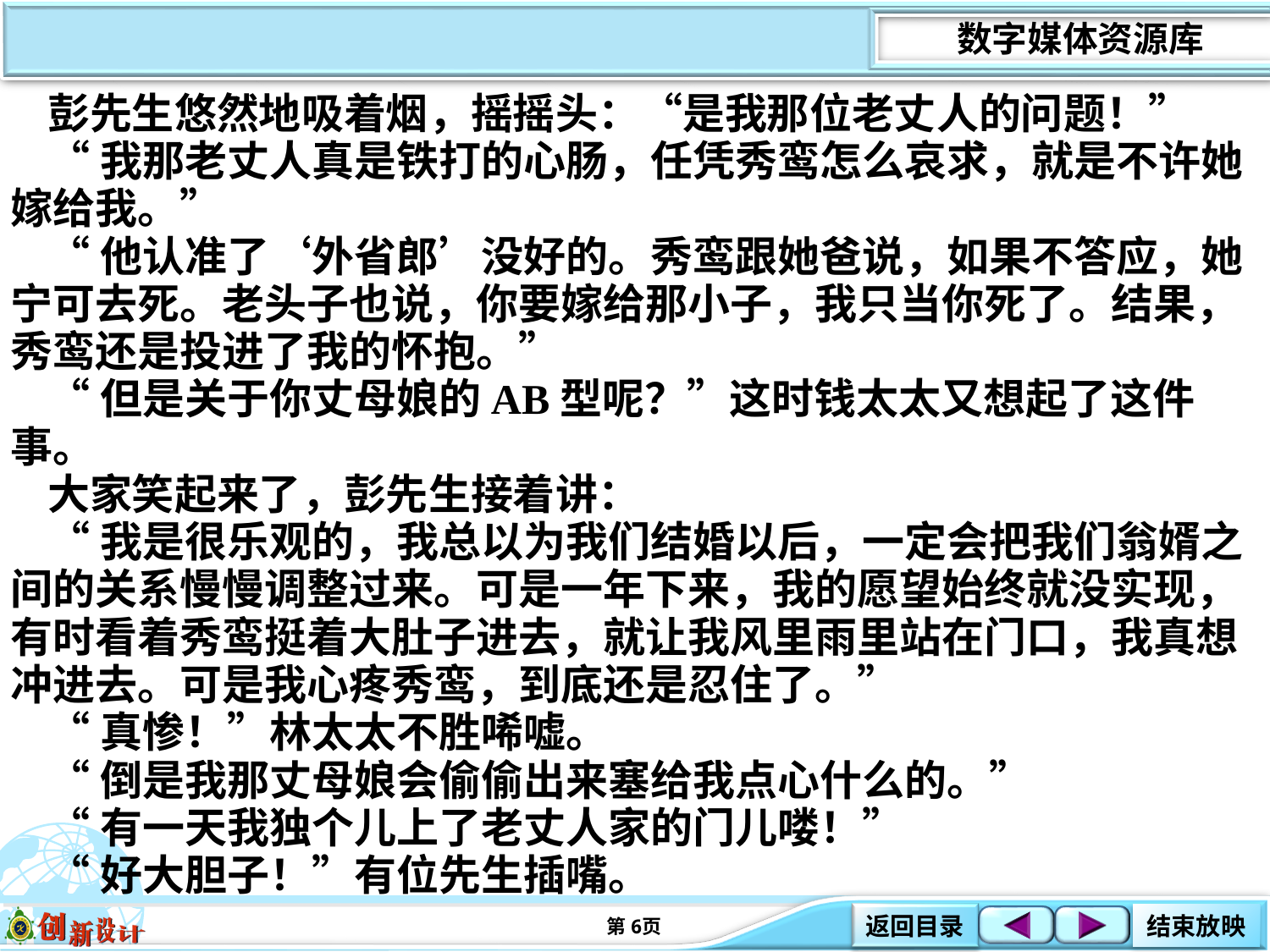

彭先生悠然地吸着烟，摇摇头：“是我那位老丈人的问题！”
“我那老丈人真是铁打的心肠，任凭秀鸾怎么哀求，就是不许她嫁给我。”
“他认准了‘外省郎’没好的。秀鸾跟她爸说，如果不答应，她宁可去死。老头子也说，你要嫁给那小子，我只当你死了。结果，秀鸾还是投进了我的怀抱。”
“但是关于你丈母娘的AB型呢？”这时钱太太又想起了这件事。
大家笑起来了，彭先生接着讲：
“我是很乐观的，我总以为我们结婚以后，一定会把我们翁婿之间的关系慢慢调整过来。可是一年下来，我的愿望始终就没实现，有时看着秀鸾挺着大肚子进去，就让我风里雨里站在门口，我真想冲进去。可是我心疼秀鸾，到底还是忍住了。”
“真惨！”林太太不胜唏嘘。
“倒是我那丈母娘会偷偷出来塞给我点心什么的。”
“有一天我独个儿上了老丈人家的门儿喽！”
“好大胆子！”有位先生插嘴。